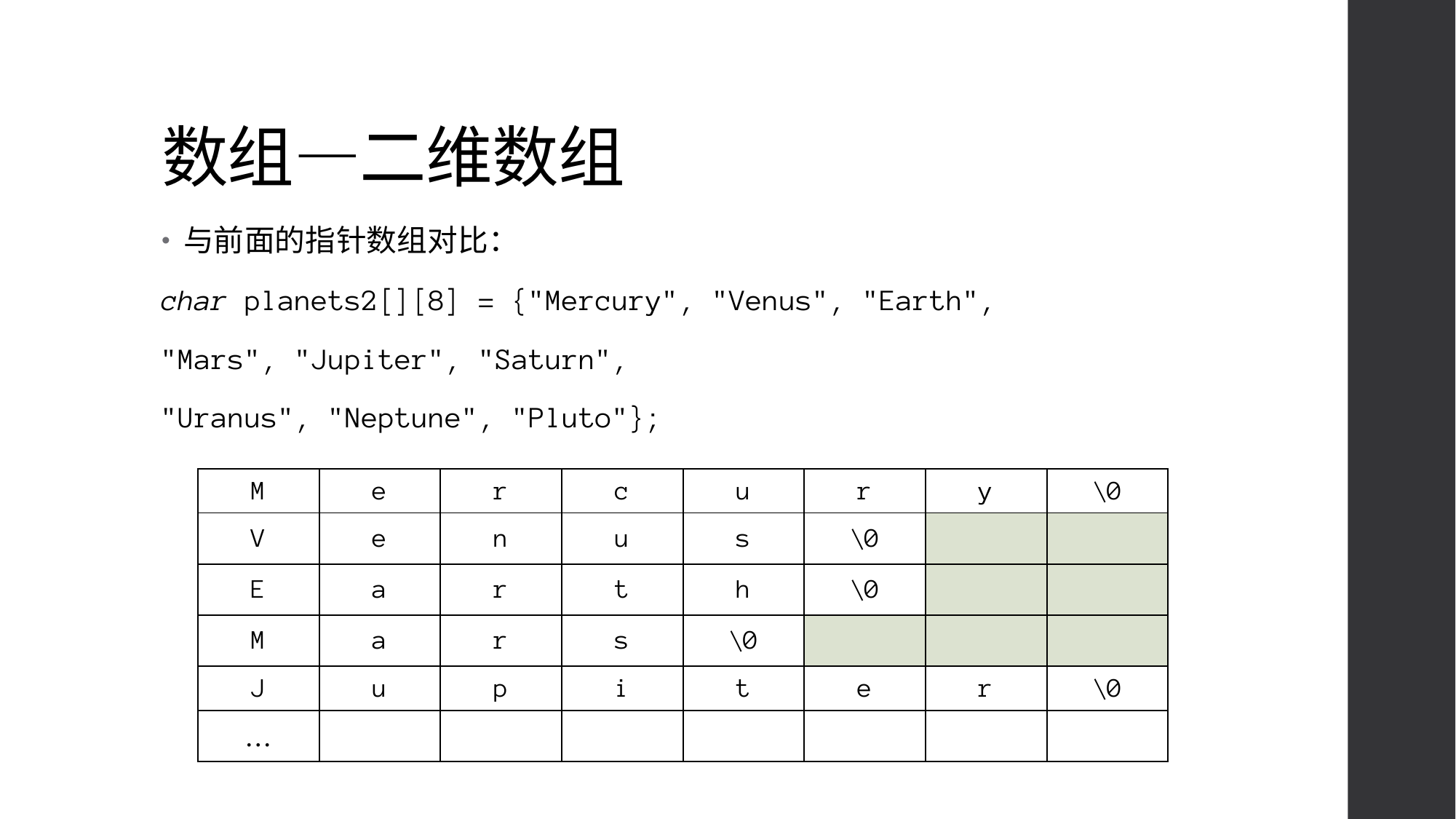

# 数组—二维数组
与前面的指针数组对比：
char planets2[][8] = {"Mercury", "Venus", "Earth",
"Mars", "Jupiter", "Saturn",
"Uranus", "Neptune", "Pluto"};
| M | e | r | c | u | r | y | \0 |
| --- | --- | --- | --- | --- | --- | --- | --- |
| V | e | n | u | s | \0 |  |  |
| E | a | r | t | h | \0 |  |  |
| M | a | r | s | \0 |  |  |  |
| J | u | p | i | t | e | r | \0 |
| … |  |  |  |  |  |  |  |